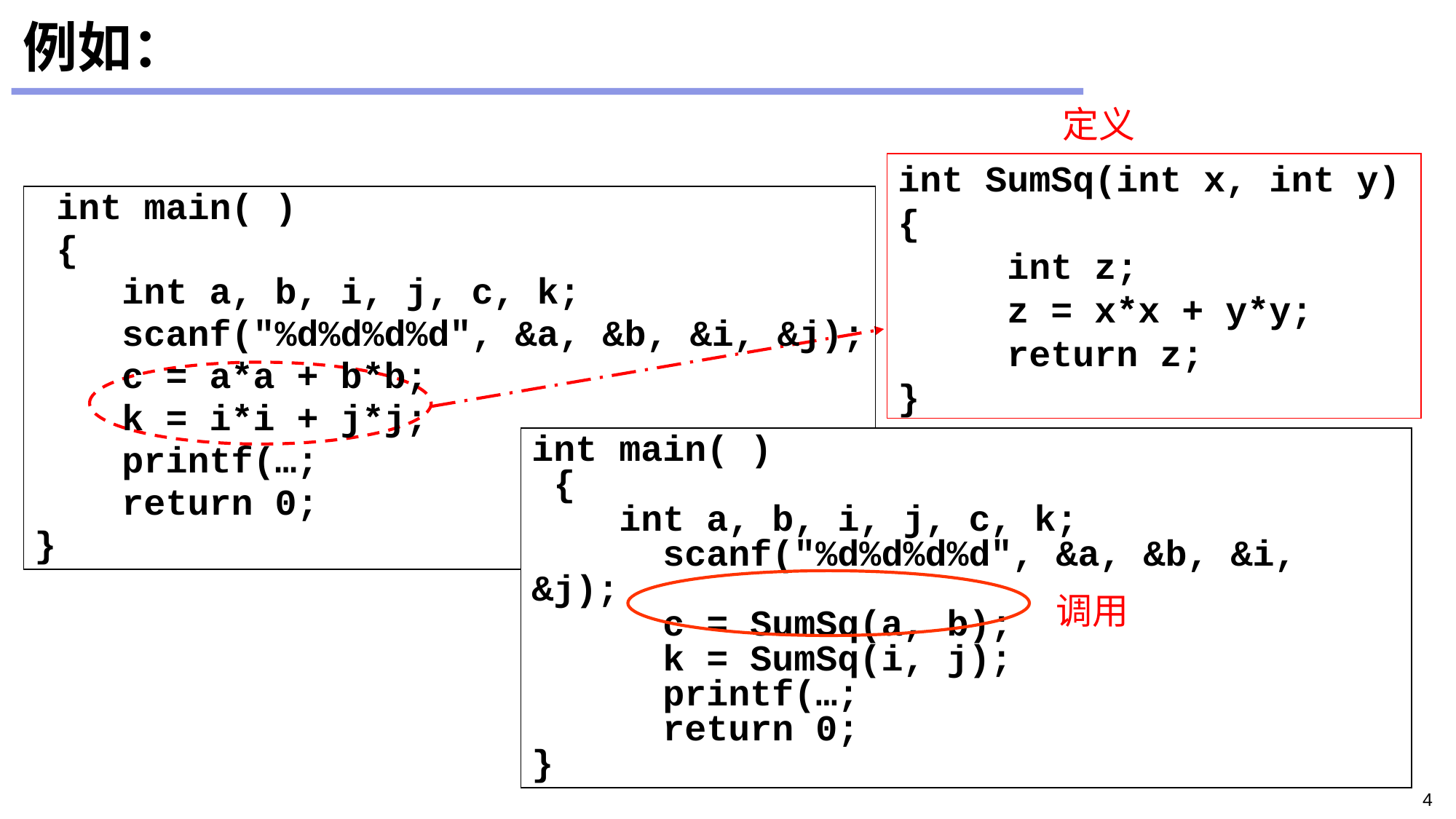

# 例如：
定义
int SumSq(int x, int y)
{
	int z;
     z = x*x + y*y;
     return z;
}

 int main( )
 {
    int a, b, i, j, c, k;
    scanf("%d%d%d%d", &a, &b, &i, &j);
    c = a*a + b*b;
    k = i*i + j*j;
    printf(…;
    return 0;
}
int main( )
 {
    int a, b, i, j, c, k;
      scanf("%d%d%d%d", &a, &b, &i, &j);
      c = SumSq(a, b);
      k = SumSq(i, j);
      printf(…;
      return 0;
}

调用
4